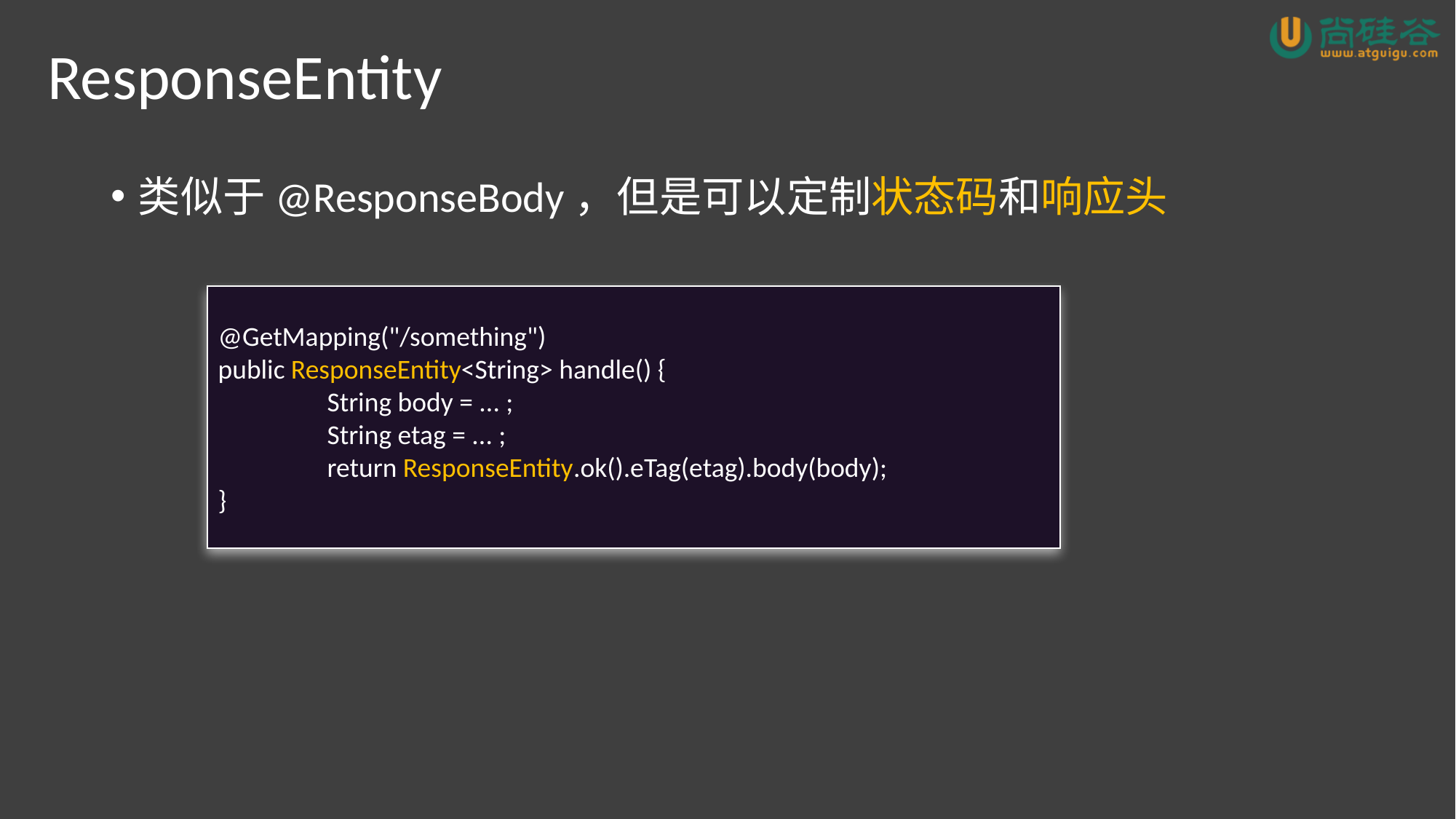

# ResponseEntity
类似于@ResponseBody，但是可以定制状态码和响应头
@GetMapping("/something")
public ResponseEntity<String> handle() {
	String body = ... ;
	String etag = ... ;
	return ResponseEntity.ok().eTag(etag).body(body);
}